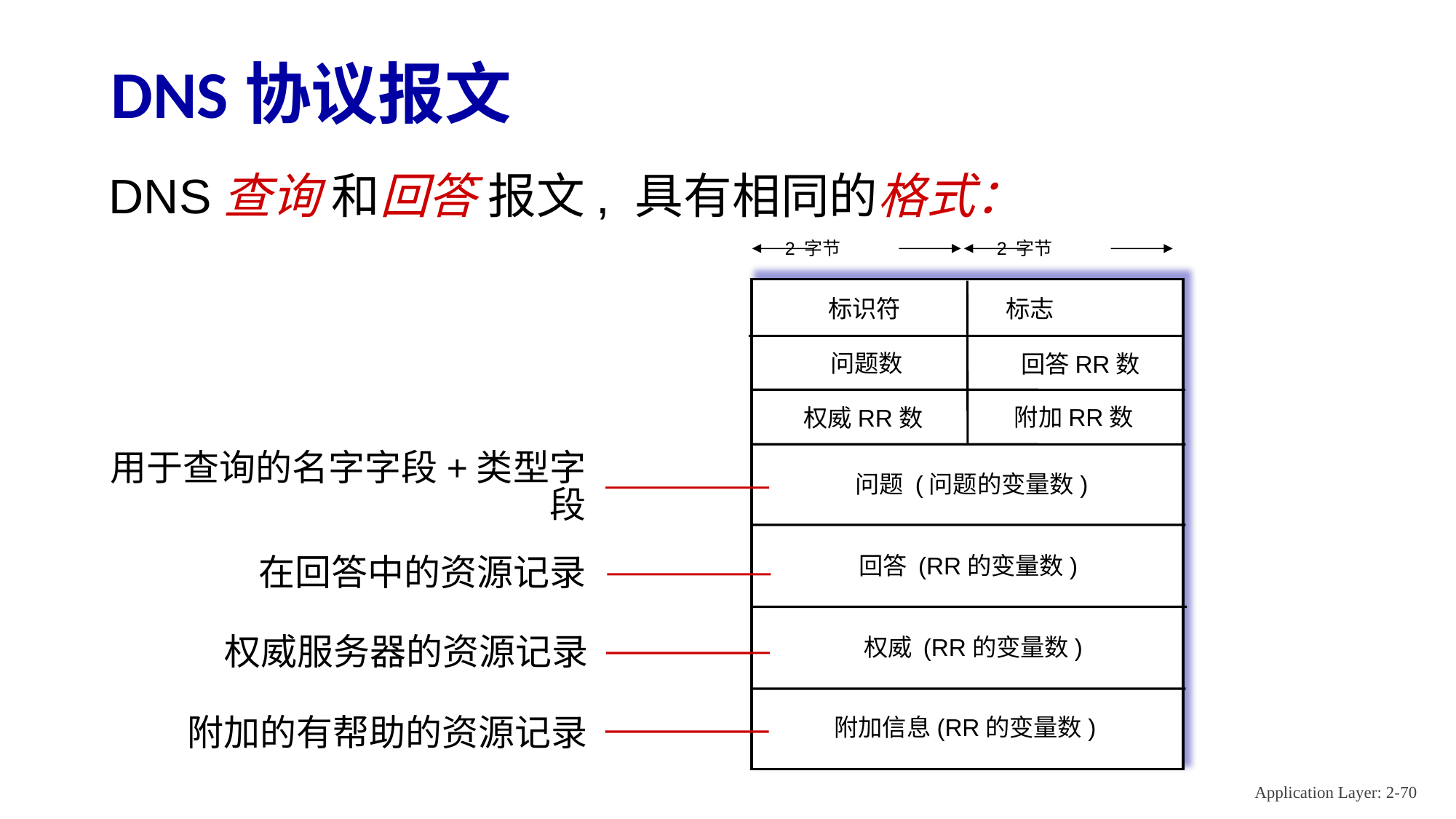

# DNS协议报文
DNS查询 和回答 报文, 具有相同的格式：
2 字节

2 字节

标识符
标志

问题数
回答RR数

附加RR数
权威RR数

问题 (问题的变量数)

回答 (RR的变量数)

权威 (RR的变量数)

附加信息(RR的变量数)
用于查询的名字字段+类型字段

在回答中的资源记录

权威服务器的资源记录

附加的有帮助的资源记录

Application Layer: 2-70